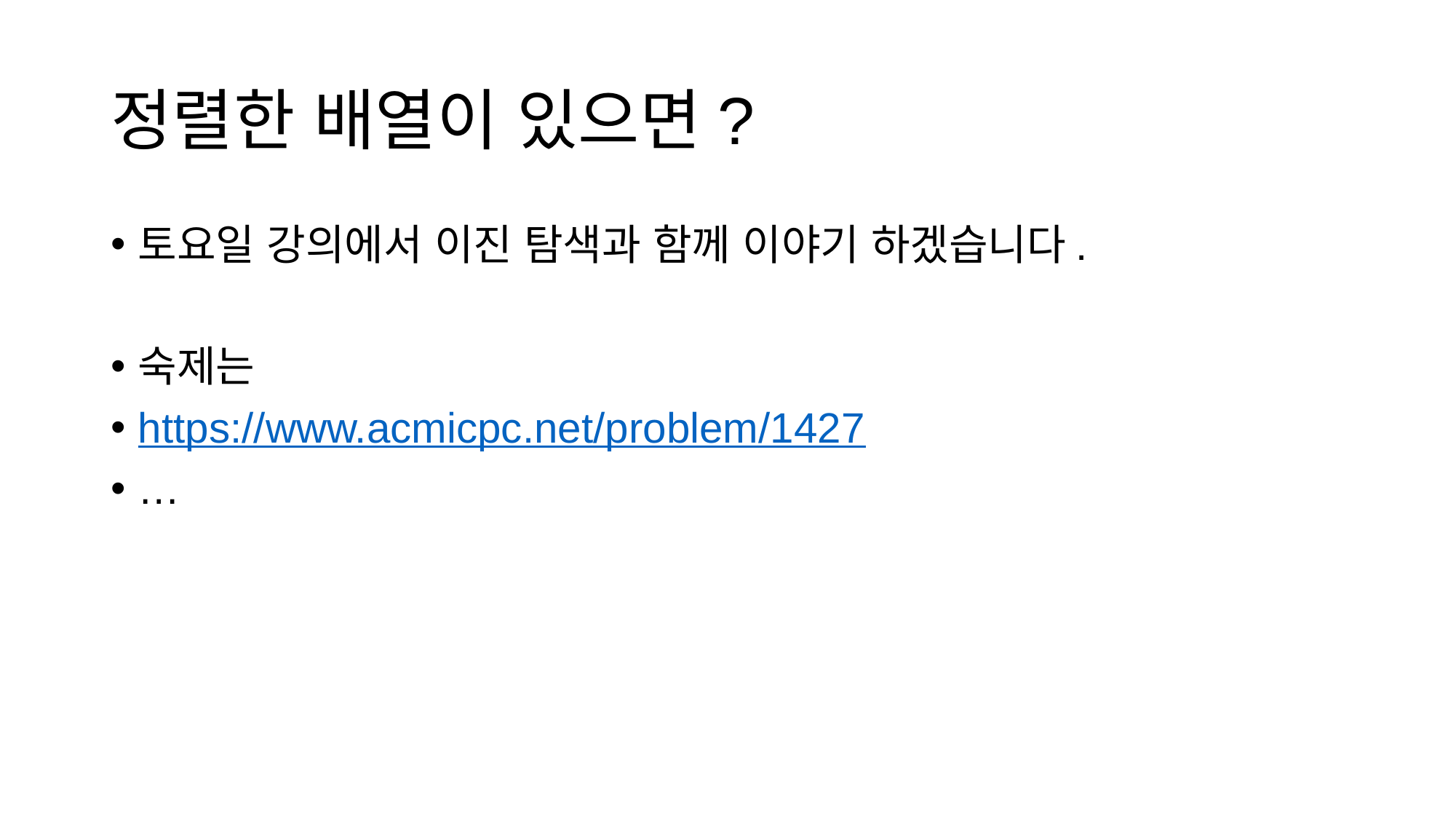

# 정렬한 배열이 있으면?
토요일 강의에서 이진 탐색과 함께 이야기 하겠습니다.

숙제는
https://www.acmicpc.net/problem/1427
…